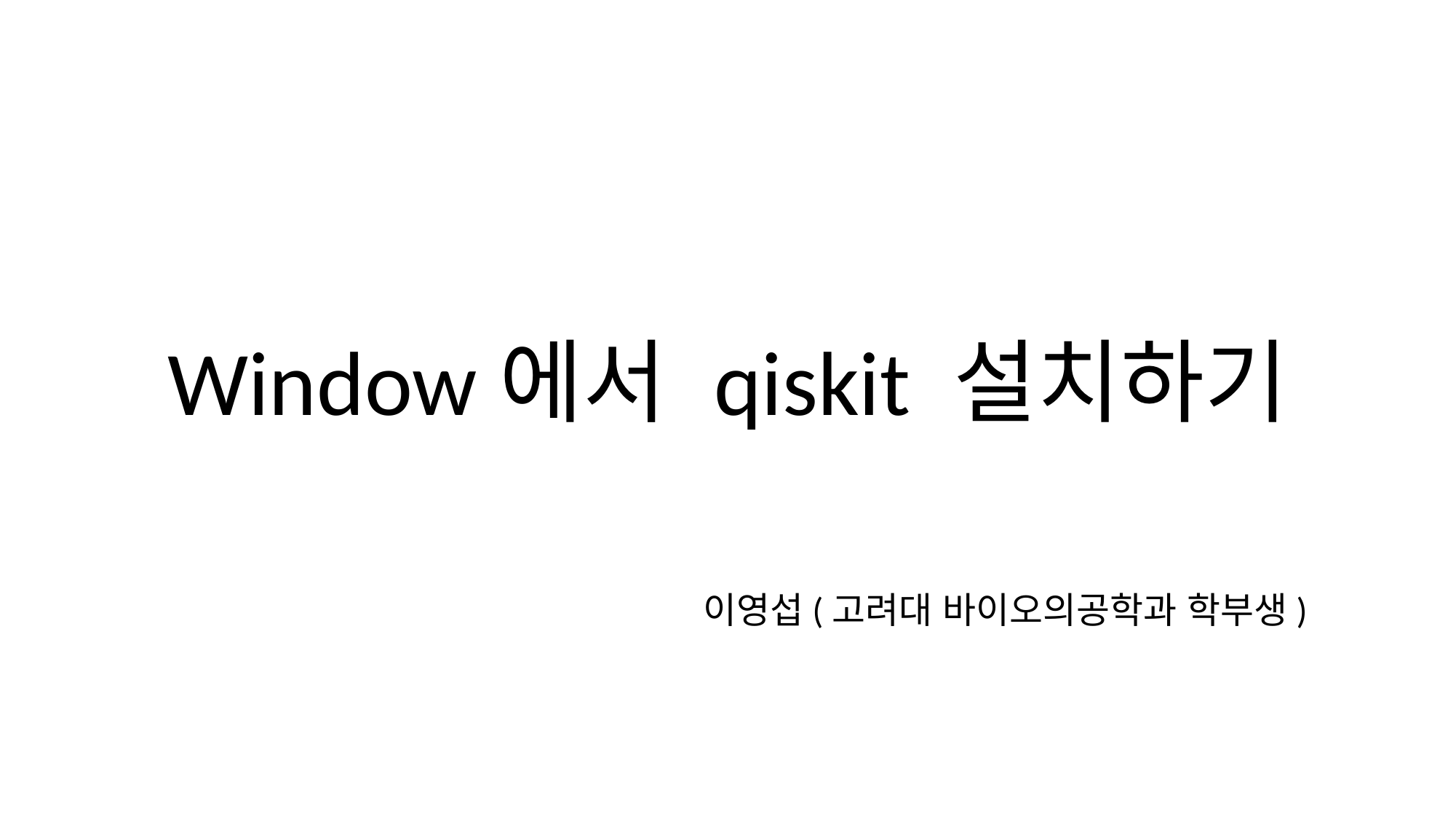

# Window에서 qiskit 설치하기

이영섭(고려대 바이오의공학과 학부생)